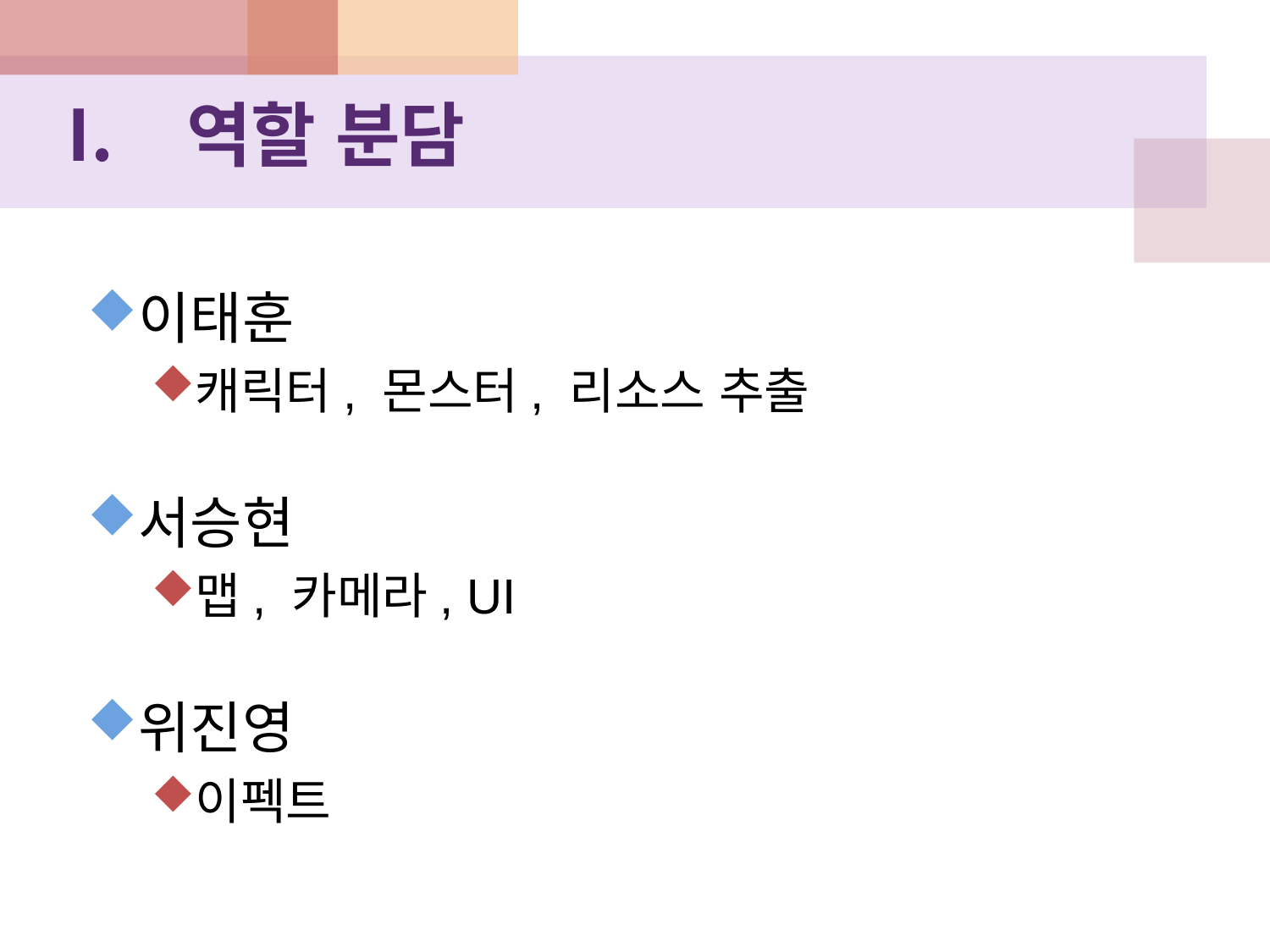

역할 분담
이태훈
캐릭터, 몬스터, 리소스 추출

서승현
맵, 카메라, UI
위진영
이펙트